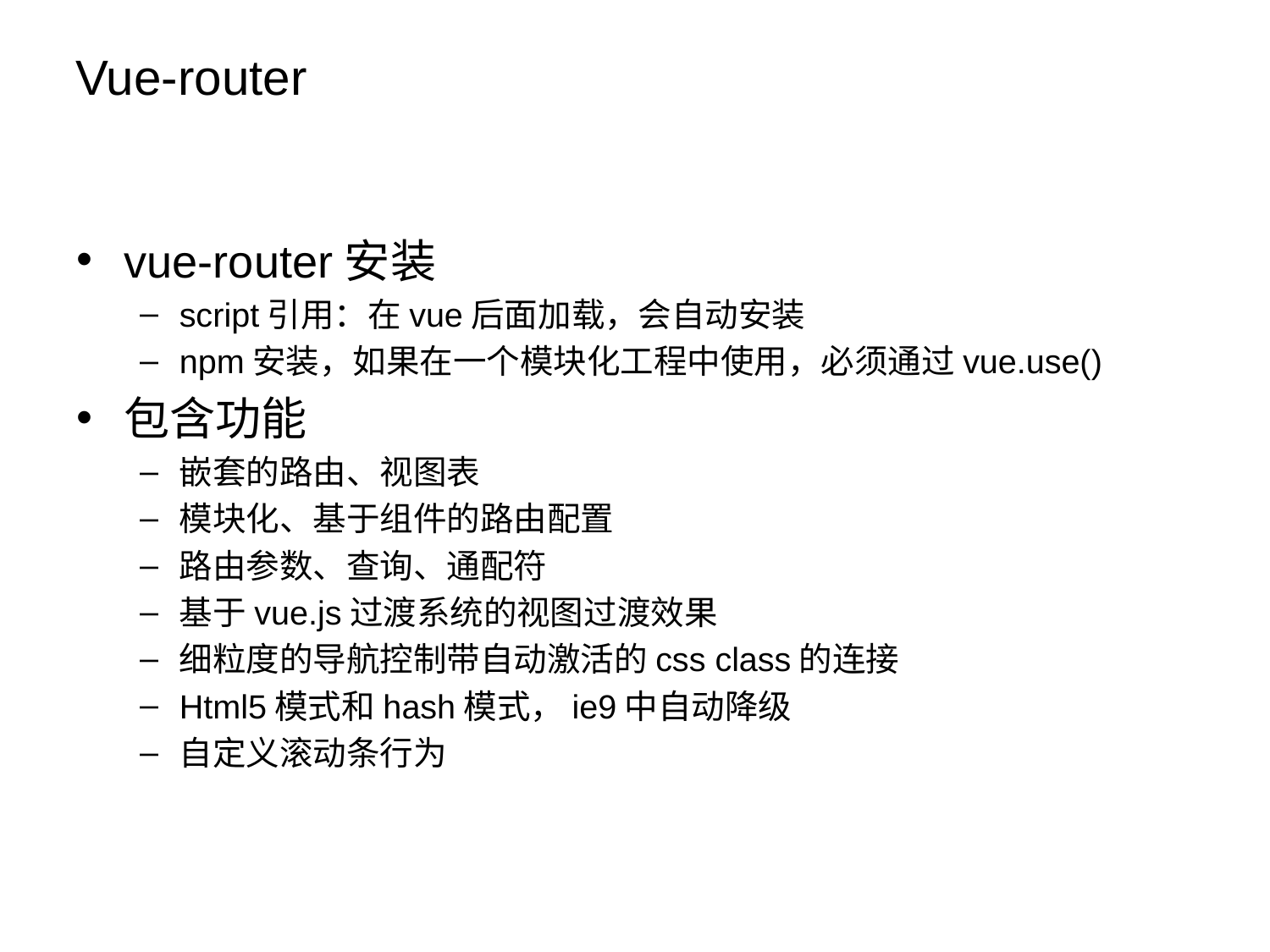

Vue-router

vue-router安装
script引用：在vue后面加载，会自动安装
npm安装，如果在一个模块化工程中使用，必须通过vue.use()
包含功能
嵌套的路由、视图表
模块化、基于组件的路由配置
路由参数、查询、通配符
基于vue.js过渡系统的视图过渡效果
细粒度的导航控制带自动激活的css class的连接
Html5模式和hash模式，ie9中自动降级
自定义滚动条行为